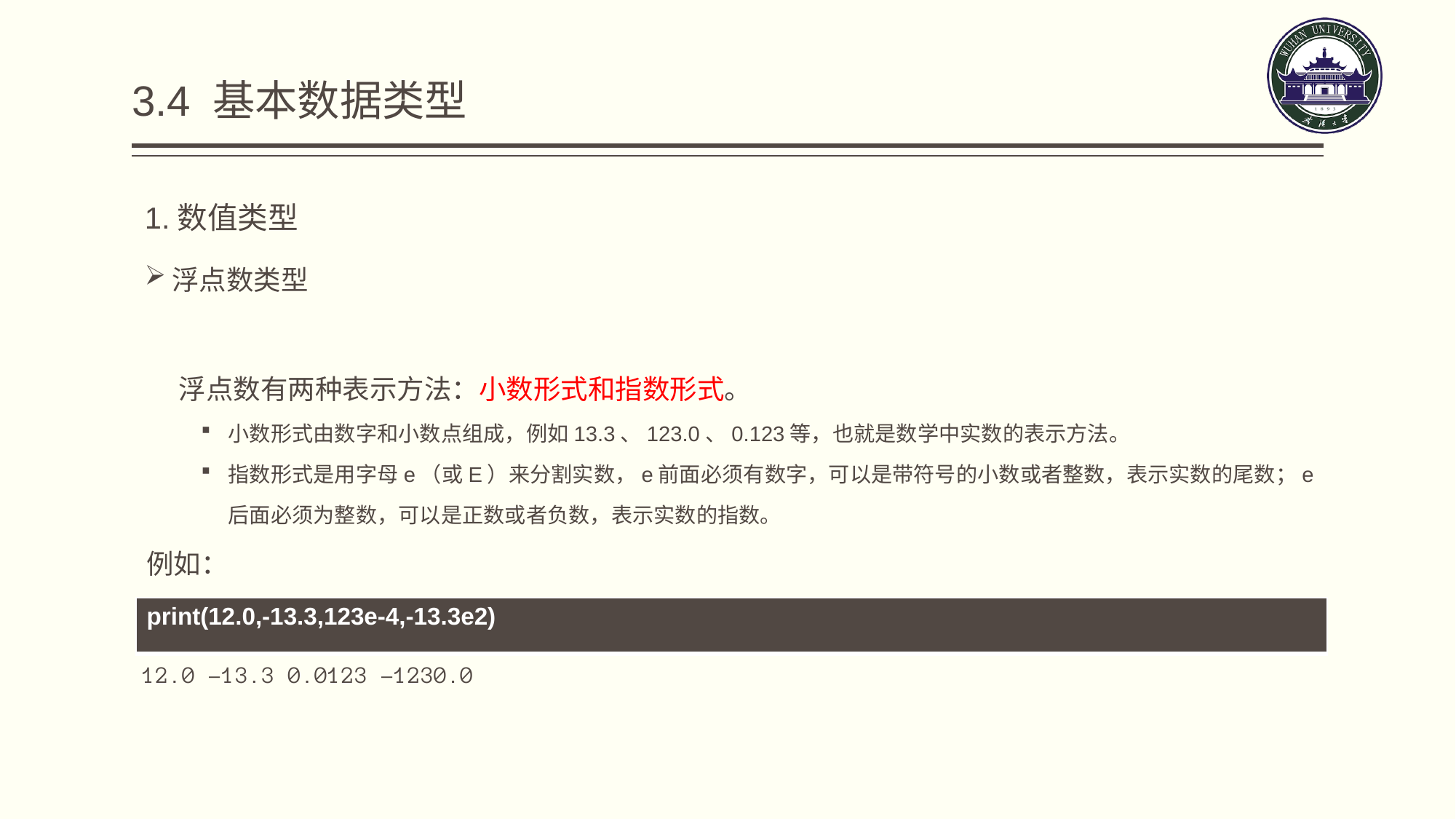

3.4 基本数据类型
1.数值类型
浮点数类型
    浮点数有两种表示方法：小数形式和指数形式。
小数形式由数字和小数点组成，例如13.3、123.0、0.123等，也就是数学中实数的表示方法。
指数形式是用字母e（或E）来分割实数，e前面必须有数字，可以是带符号的小数或者整数，表示实数的尾数；e后面必须为整数，可以是正数或者负数，表示实数的指数。
例如：
| print(12.0,-13.3,123e-4,-13.3e2) |
| --- |
12.0 -13.3 0.0123 -1230.0